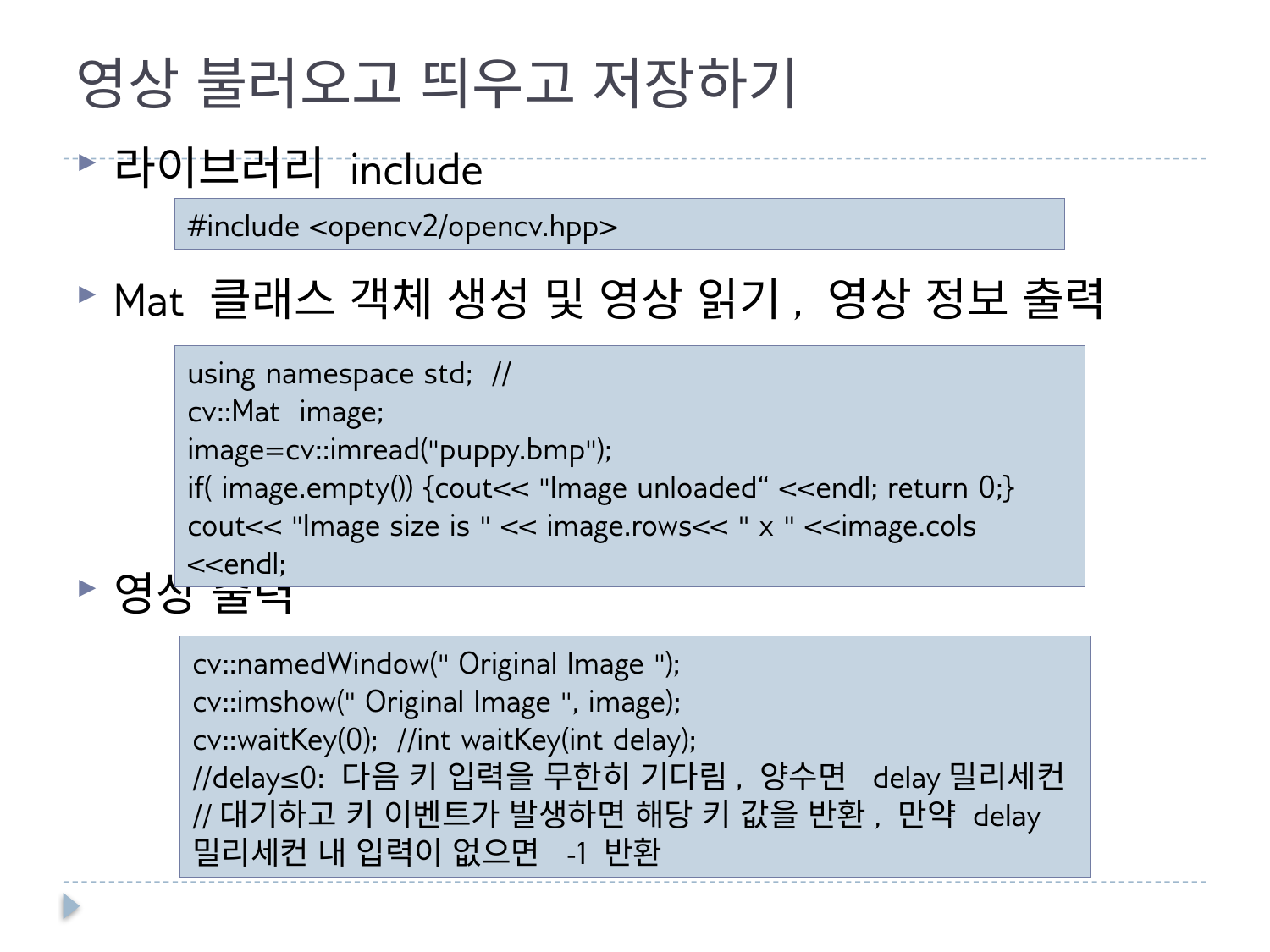

# 영상 불러오고 띄우고 저장하기
라이브러리 include

Mat 클래스 객체 생성 및 영상 읽기, 영상 정보 출력

영상 출력

#include <opencv2/opencv.hpp>
using namespace std;  //
cv::Mat  image;
image=cv::imread("puppy.bmp");
if( image.empty()) {cout<< "Image unloaded“ <<endl; return 0;}
cout<< "Image size is " << image.rows<< " x " <<image.cols <<endl;
cv::namedWindow(" Original Image ");
cv::imshow(" Original Image ", image);
cv::waitKey(0);  //int waitKey(int delay);
//delay≤0: 다음 키 입력을 무한히 기다림, 양수면  delay밀리세컨 //대기하고 키 이벤트가 발생하면 해당 키 값을 반환, 만약 delay밀리세컨 내 입력이 없으면  -1 반환